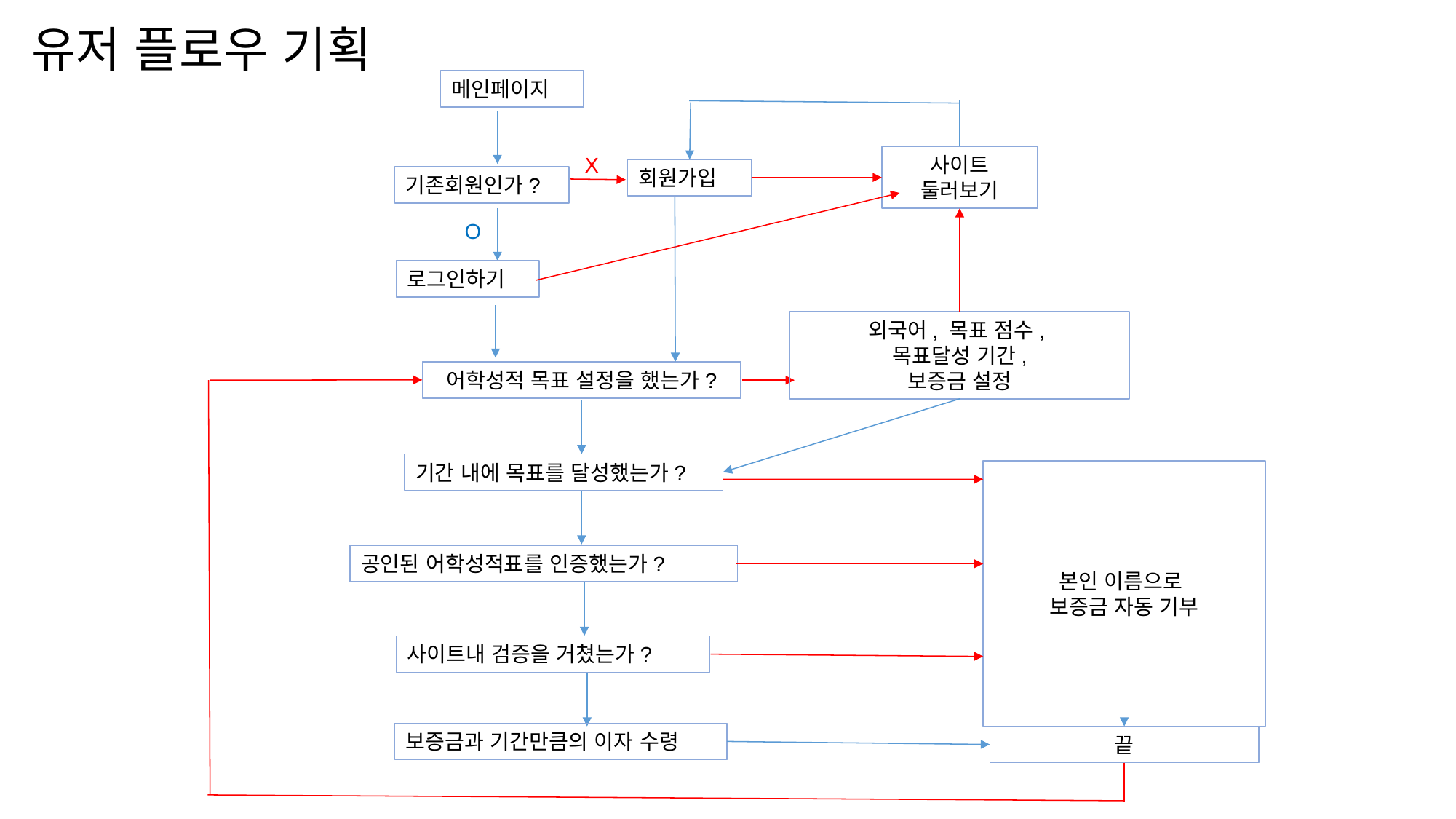

# 유저 플로우 기획
메인페이지
X
사이트 둘러보기
회원가입
기존회원인가?
O
로그인하기
외국어, 목표 점수,
목표달성 기간,
보증금 설정
어학성적 목표 설정을 했는가?
기간 내에 목표를 달성했는가?

본인 이름으로
보증금 자동 기부

공인된 어학성적표를 인증했는가?
사이트내 검증을 거쳤는가?
보증금과 기간만큼의 이자 수령
끝